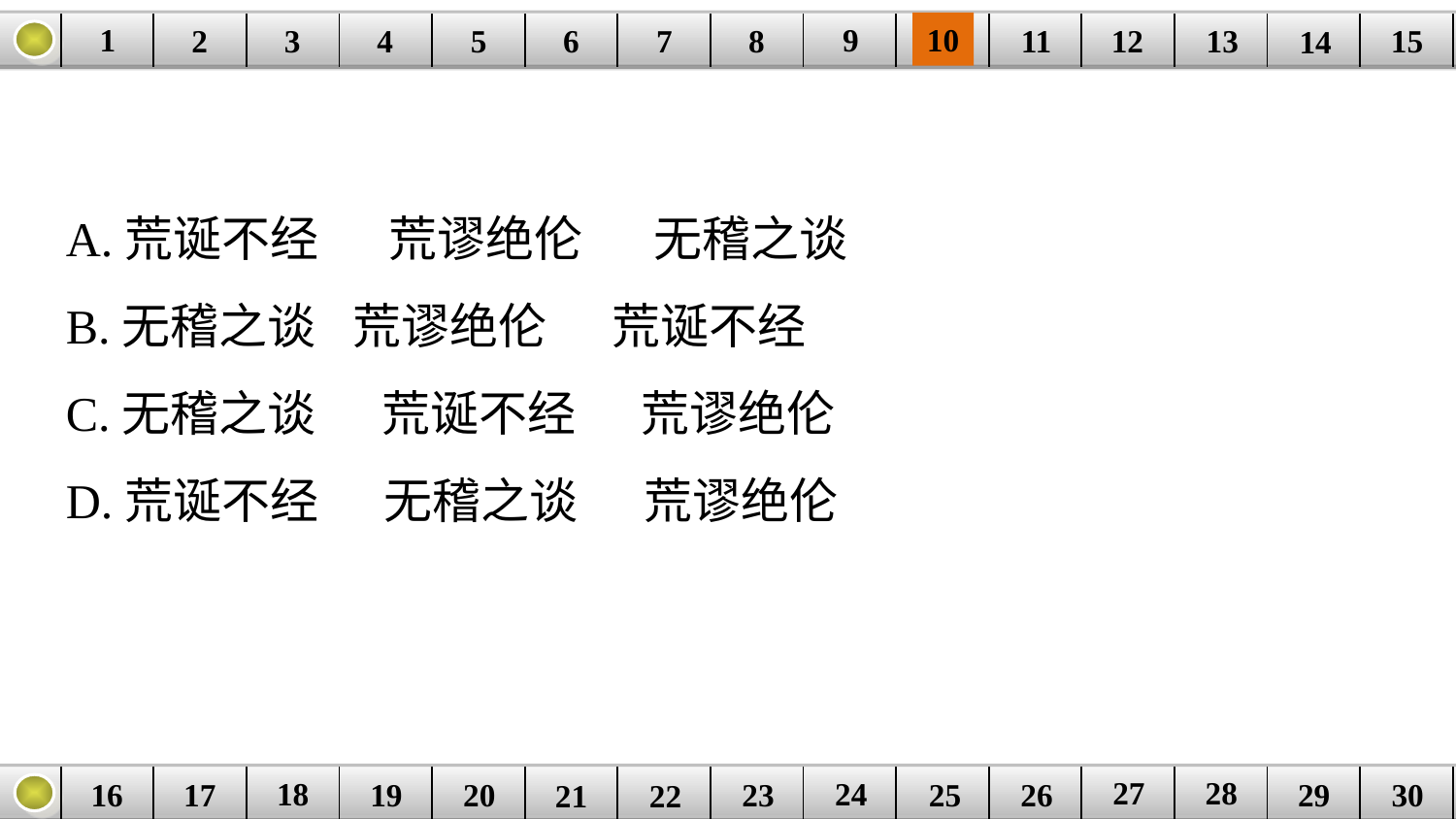

9
10
1
3
4
5
6
8
11
2
12
15
|  |  |  |  |  |  |  |  |  |  |  |  |  |  |  |
| --- | --- | --- | --- | --- | --- | --- | --- | --- | --- | --- | --- | --- | --- | --- |
7
13
14

A.荒诞不经　  荒谬绝伦　  无稽之谈
B.无稽之谈   荒谬绝伦      荒诞不经
C.无稽之谈      荒诞不经      荒谬绝伦
D.荒诞不经      无稽之谈      荒谬绝伦

27
28
18
24
16
25
26
30
|  |  |  |  |  |  |  |  |  |  |  |  |  |  |  |
| --- | --- | --- | --- | --- | --- | --- | --- | --- | --- | --- | --- | --- | --- | --- |
23
17
19
20
29
21
22